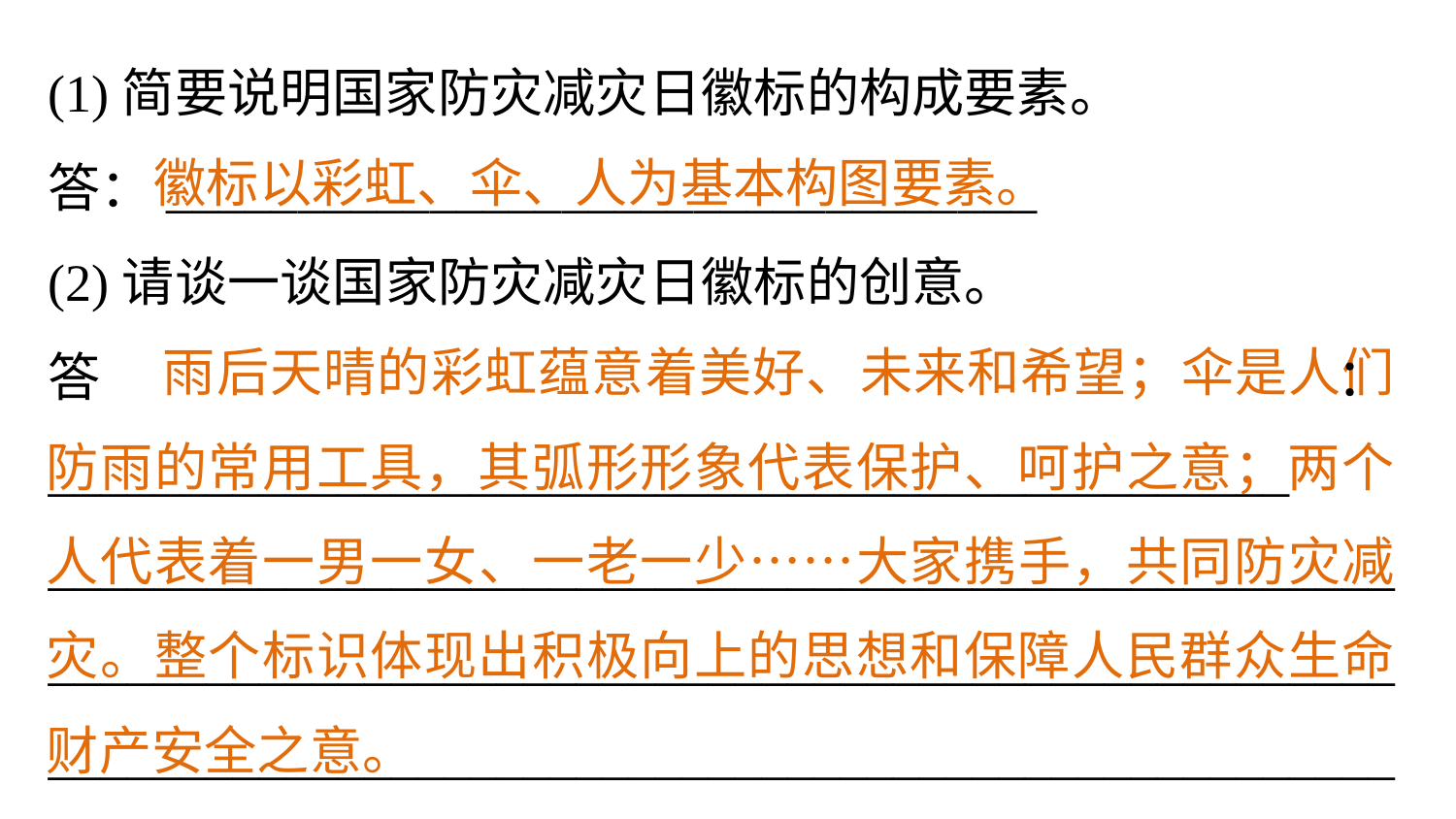

(1)简要说明国家防灾减灾日徽标的构成要素。
答：_________________________________
(2)请谈一谈国家防灾减灾日徽标的创意。
答：_______________________________________________
______________________________________________________________________________________________________________________________________________________________________

        徽标以彩虹、伞、人为基本构图要素。

        雨后天晴的彩虹蕴意着美好、未来和希望；伞是人们防雨的常用工具，其弧形形象代表保护、呵护之意；两个人代表着一男一女、一老一少……大家携手，共同防灾减灾。整个标识体现出积极向上的思想和保障人民群众生命财产安全之意。